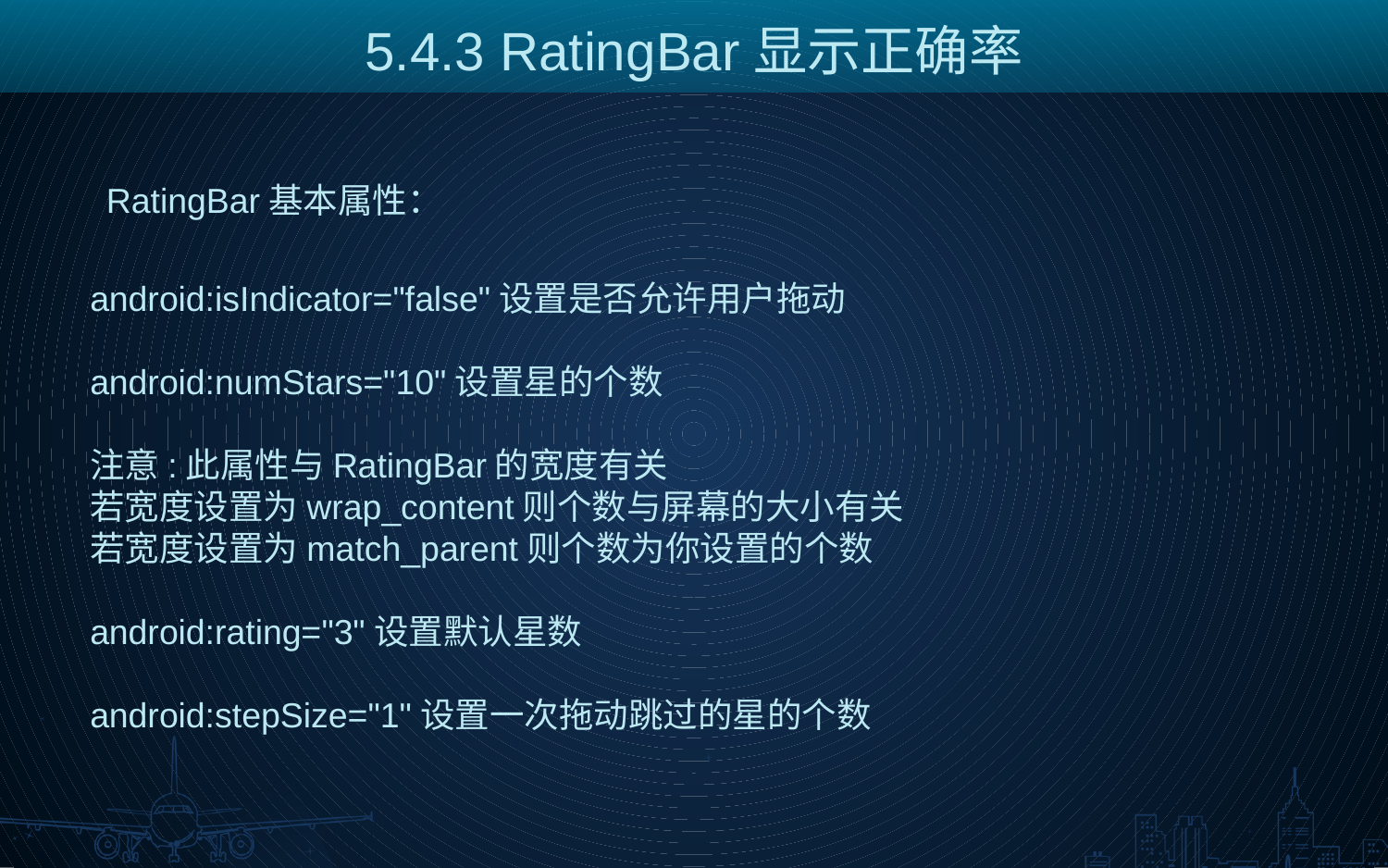

5.4.3 RatingBar显示正确率
RatingBar基本属性：
android:isIndicator="false"设置是否允许用户拖动

android:numStars="10"设置星的个数

注意:此属性与RatingBar的宽度有关
若宽度设置为wrap_content则个数与屏幕的大小有关
若宽度设置为match_parent则个数为你设置的个数

android:rating="3"设置默认星数

android:stepSize="1"设置一次拖动跳过的星的个数